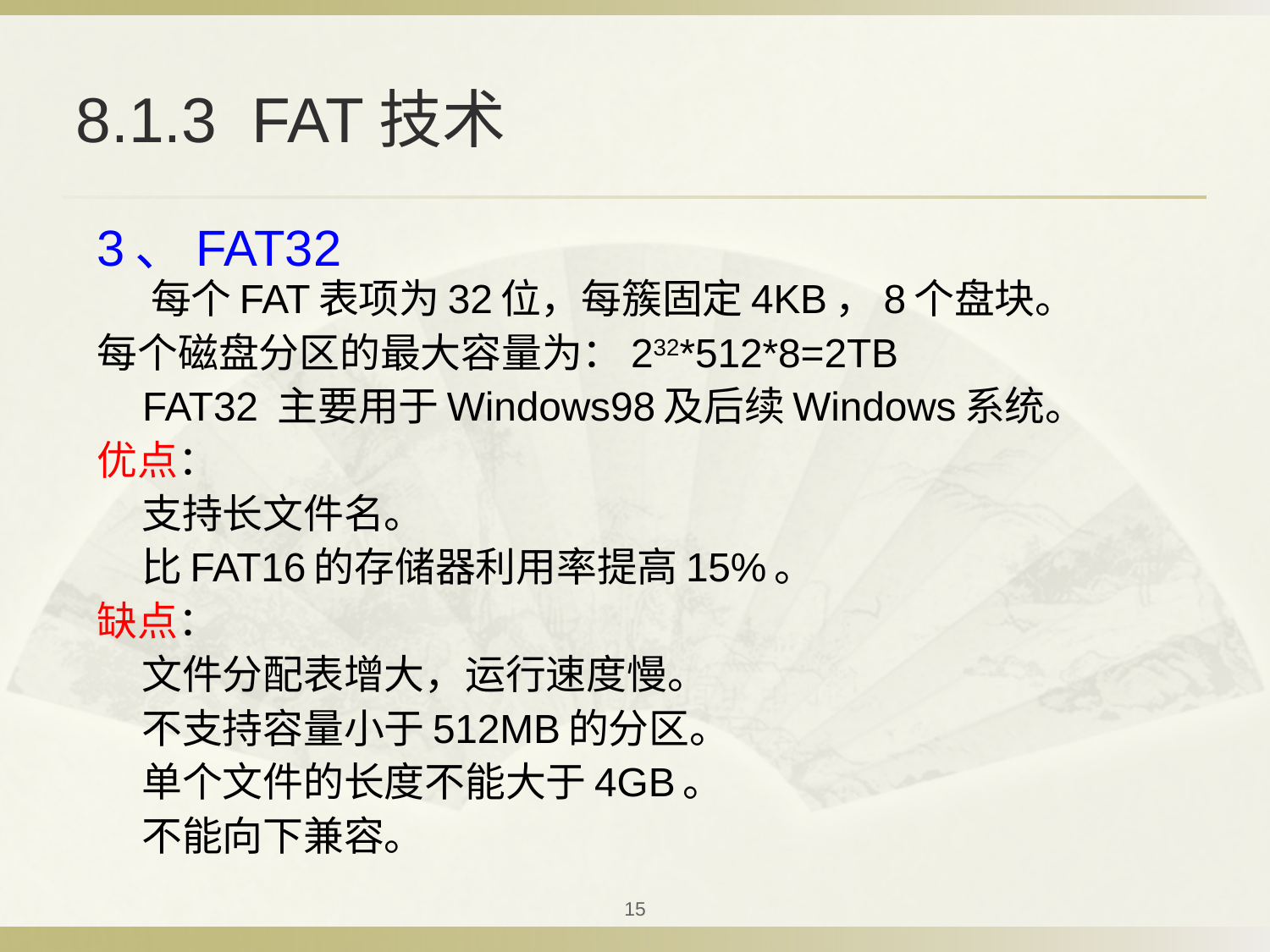

# 8.1.3  FAT技术
3、FAT32
     每个FAT表项为32位，每簇固定4KB，8个盘块。
每个磁盘分区的最大容量为：232*512*8=2TB
    FAT32 主要用于Windows98及后续Windows系统。
优点：
    支持长文件名。
    比FAT16的存储器利用率提高15%。
缺点：
    文件分配表增大，运行速度慢。
    不支持容量小于512MB的分区。
    单个文件的长度不能大于4GB。
    不能向下兼容。

15